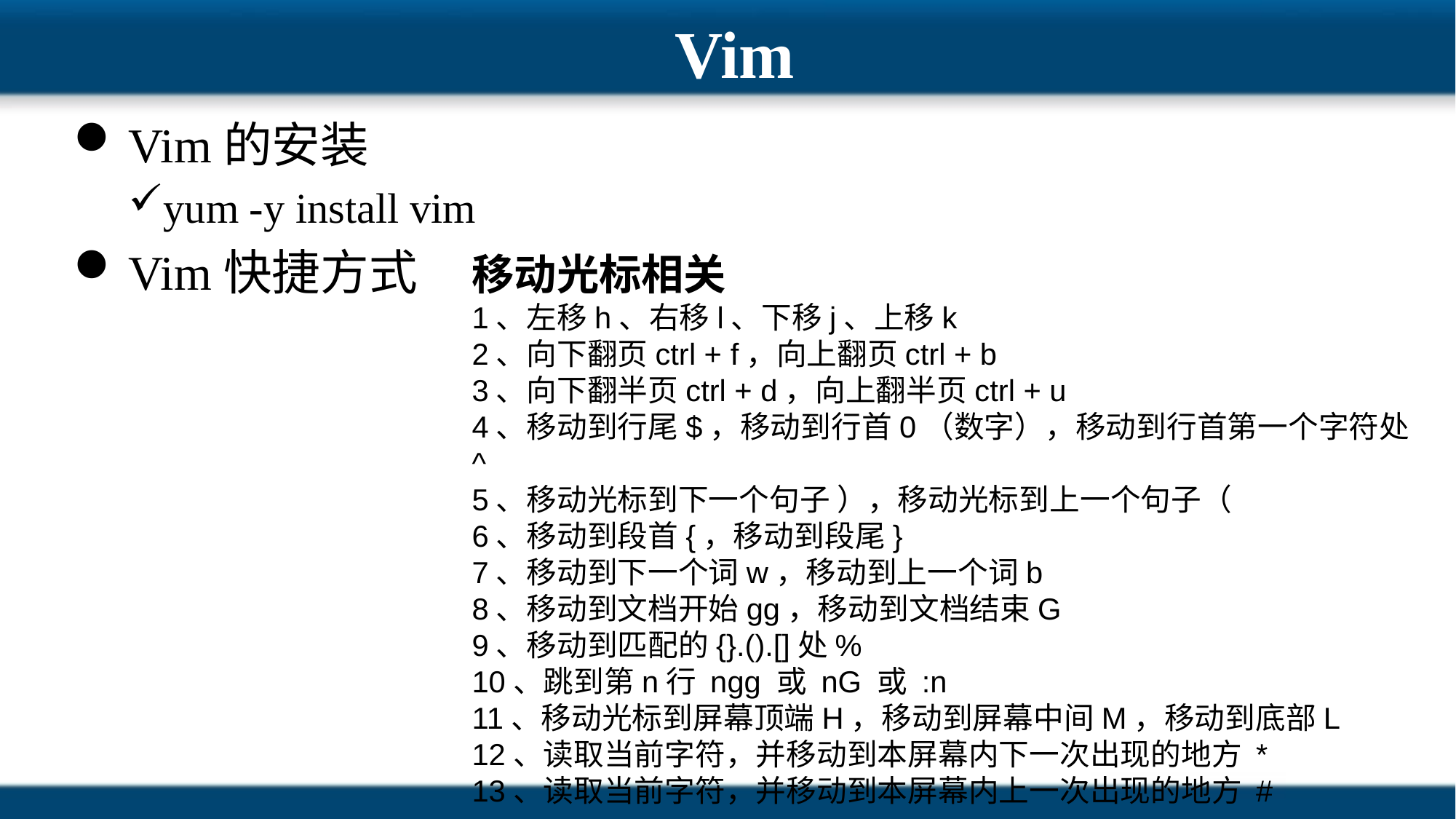

# Vim
Vim的安装
yum -y install vim
Vim快捷方式
移动光标相关
1、左移h、右移l、下移j、上移k
2、向下翻页ctrl + f，向上翻页ctrl + b
3、向下翻半页ctrl + d，向上翻半页ctrl + u
4、移动到行尾$，移动到行首0（数字），移动到行首第一个字符处^
5、移动光标到下一个句子 ），移动光标到上一个句子（
6、移动到段首{，移动到段尾}
7、移动到下一个词w，移动到上一个词b
8、移动到文档开始gg，移动到文档结束G
9、移动到匹配的{}.().[]处%
10、跳到第n行 ngg 或 nG 或 :n
11、移动光标到屏幕顶端H，移动到屏幕中间M，移动到底部L
12、读取当前字符，并移动到本屏幕内下一次出现的地方 *
13、读取当前字符，并移动到本屏幕内上一次出现的地方 #